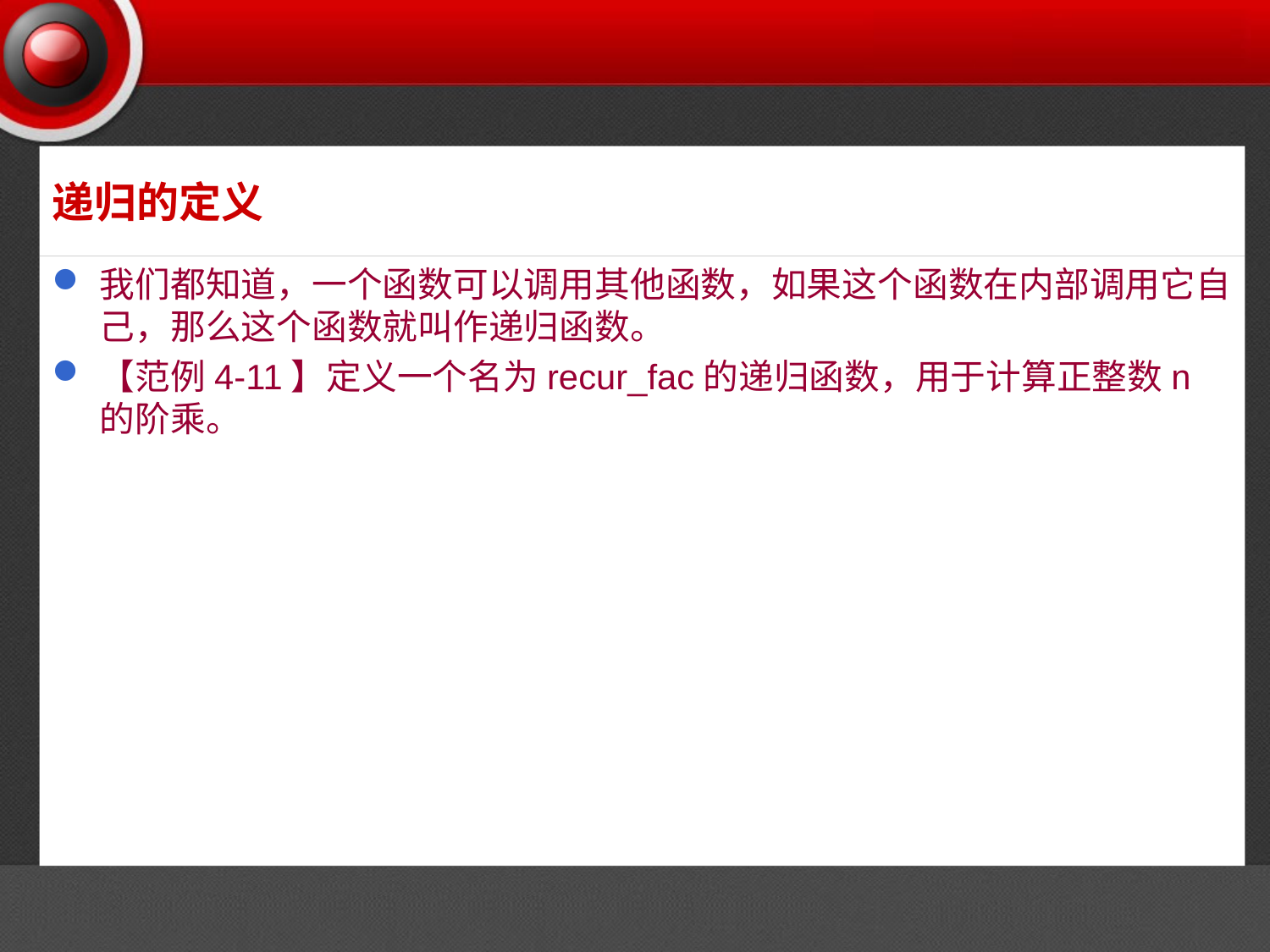

# 递归的定义
我们都知道，一个函数可以调用其他函数，如果这个函数在内部调用它自己，那么这个函数就叫作递归函数。
【范例4-11】定义一个名为recur_fac的递归函数，用于计算正整数n的阶乘。